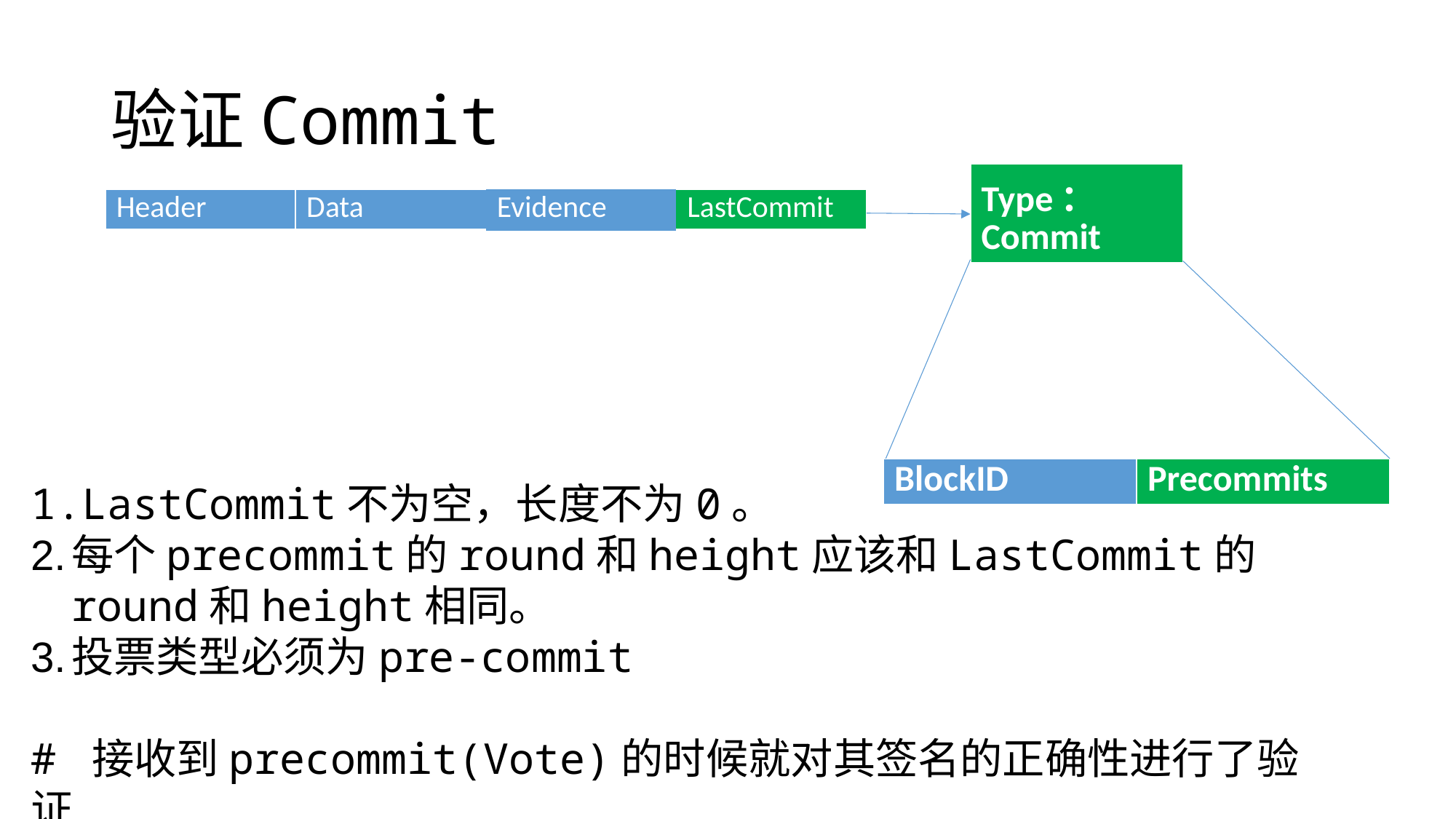

# 验证Commit
| Type： Commit |
| --- |
| Header | Data | Evidence | LastCommit |
| --- | --- | --- | --- |
| BlockID | Precommits |
| --- | --- |
LastCommit不为空，长度不为0。
每个precommit的round和height应该和LastCommit的round和height相同。
投票类型必须为pre-commit

# 接收到precommit(Vote)的时候就对其签名的正确性进行了验证